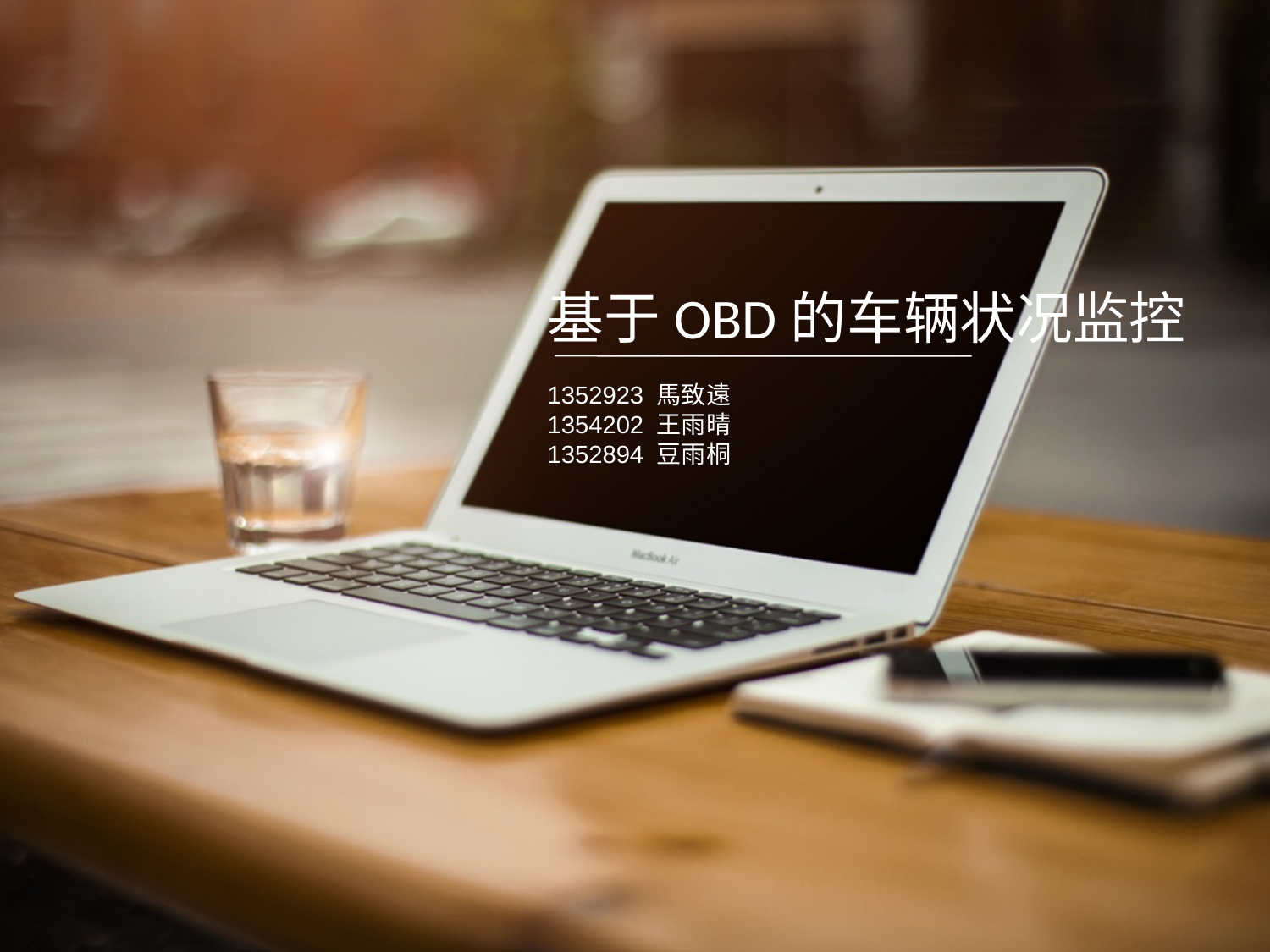

基于OBD的车辆状况监控

1352923 馬致遠
1354202 王雨晴
1352894 豆雨桐